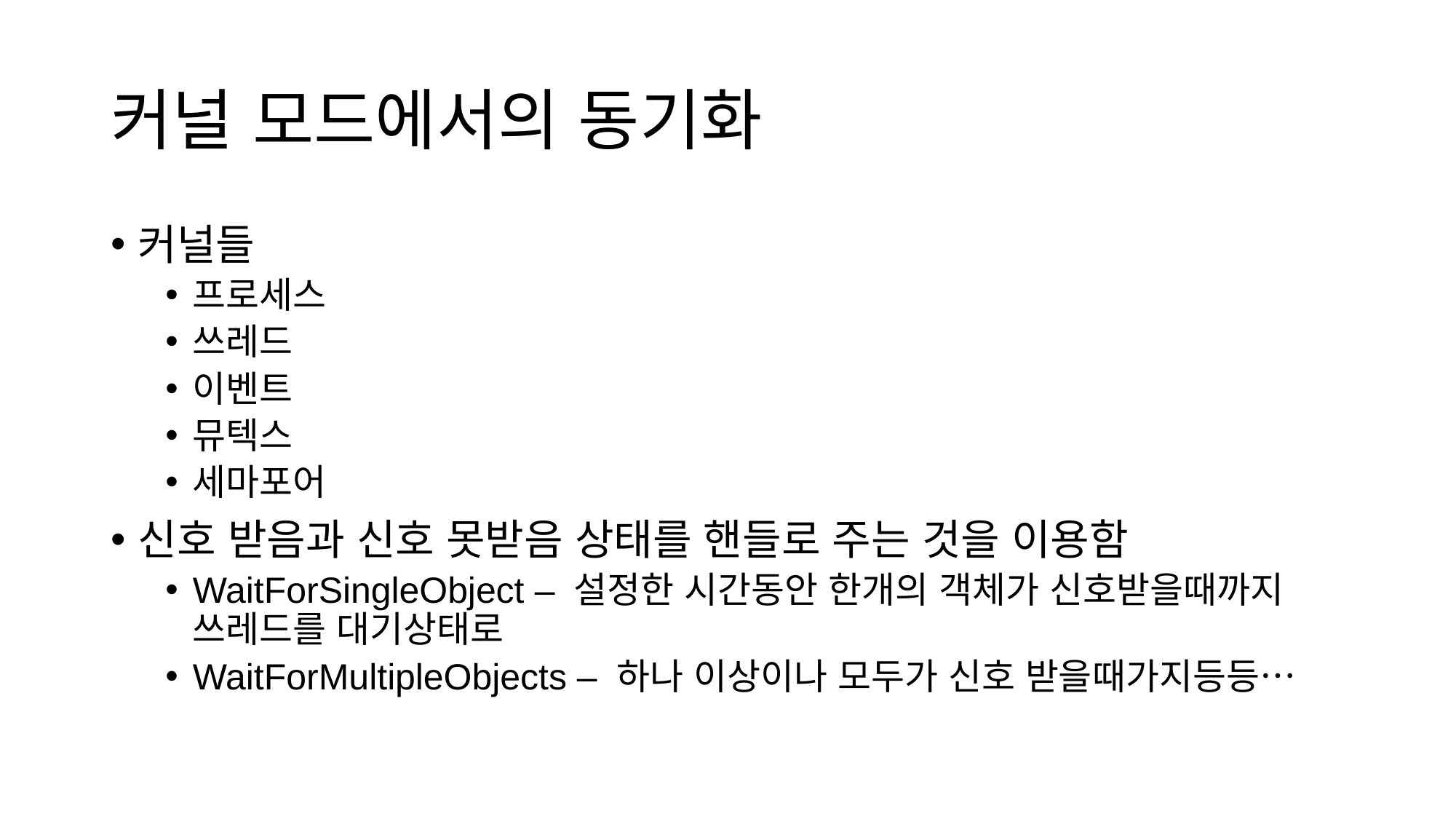

# 커널 모드에서의 동기화
커널들
프로세스
쓰레드
이벤트
뮤텍스
세마포어
신호 받음과 신호 못받음 상태를 핸들로 주는 것을 이용함
WaitForSingleObject – 설정한 시간동안 한개의 객체가 신호받을때까지 쓰레드를 대기상태로
WaitForMultipleObjects – 하나 이상이나 모두가 신호 받을때가지등등…